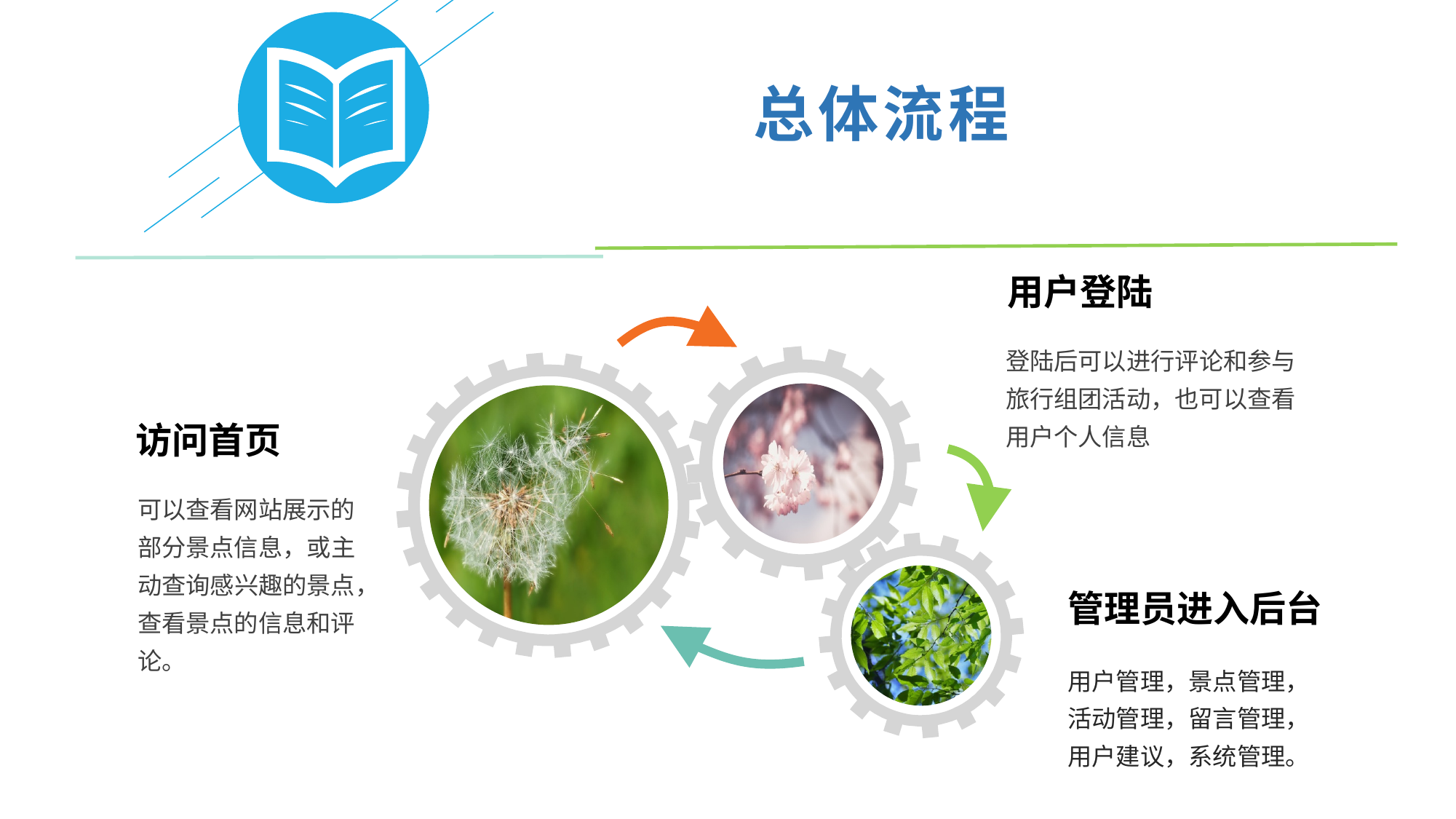

总体流程

用户登陆

登陆后可以进行评论和参与旅行组团活动，也可以查看用户个人信息

访问首页

可以查看网站展示的部分景点信息，或主动查询感兴趣的景点，查看景点的信息和评论。

管理员进入后台
用户管理，景点管理，活动管理，留言管理，
用户建议，系统管理。